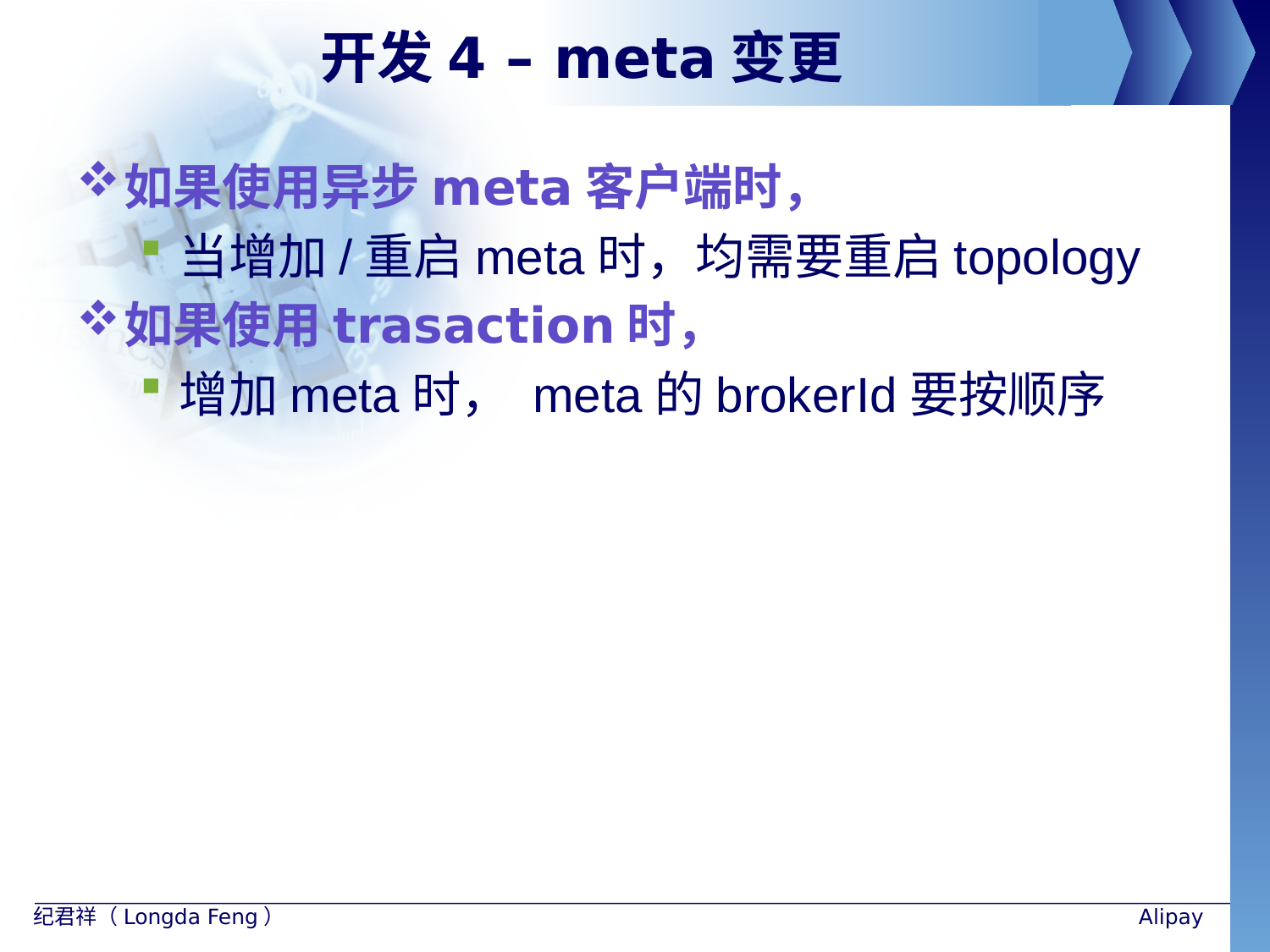

# 开发4 – meta变更
如果使用异步meta客户端时，
当增加/重启meta时，均需要重启topology
如果使用trasaction时，
增加meta时， meta的brokerId要按顺序
纪君祥（Longda Feng）
Alipay